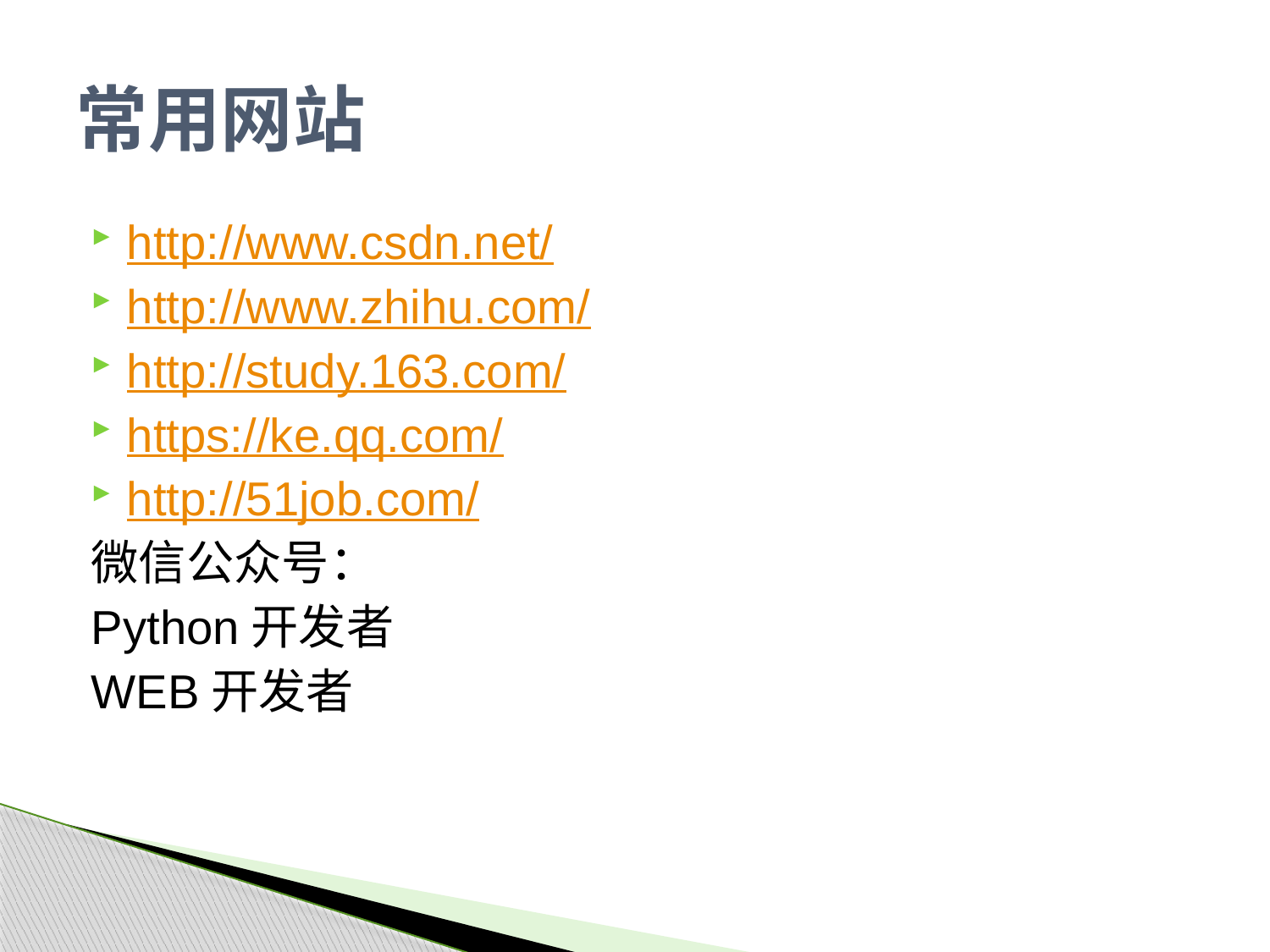

# 常用网站
http://www.csdn.net/
http://www.zhihu.com/
http://study.163.com/
https://ke.qq.com/
http://51job.com/
微信公众号：
Python开发者
WEB开发者